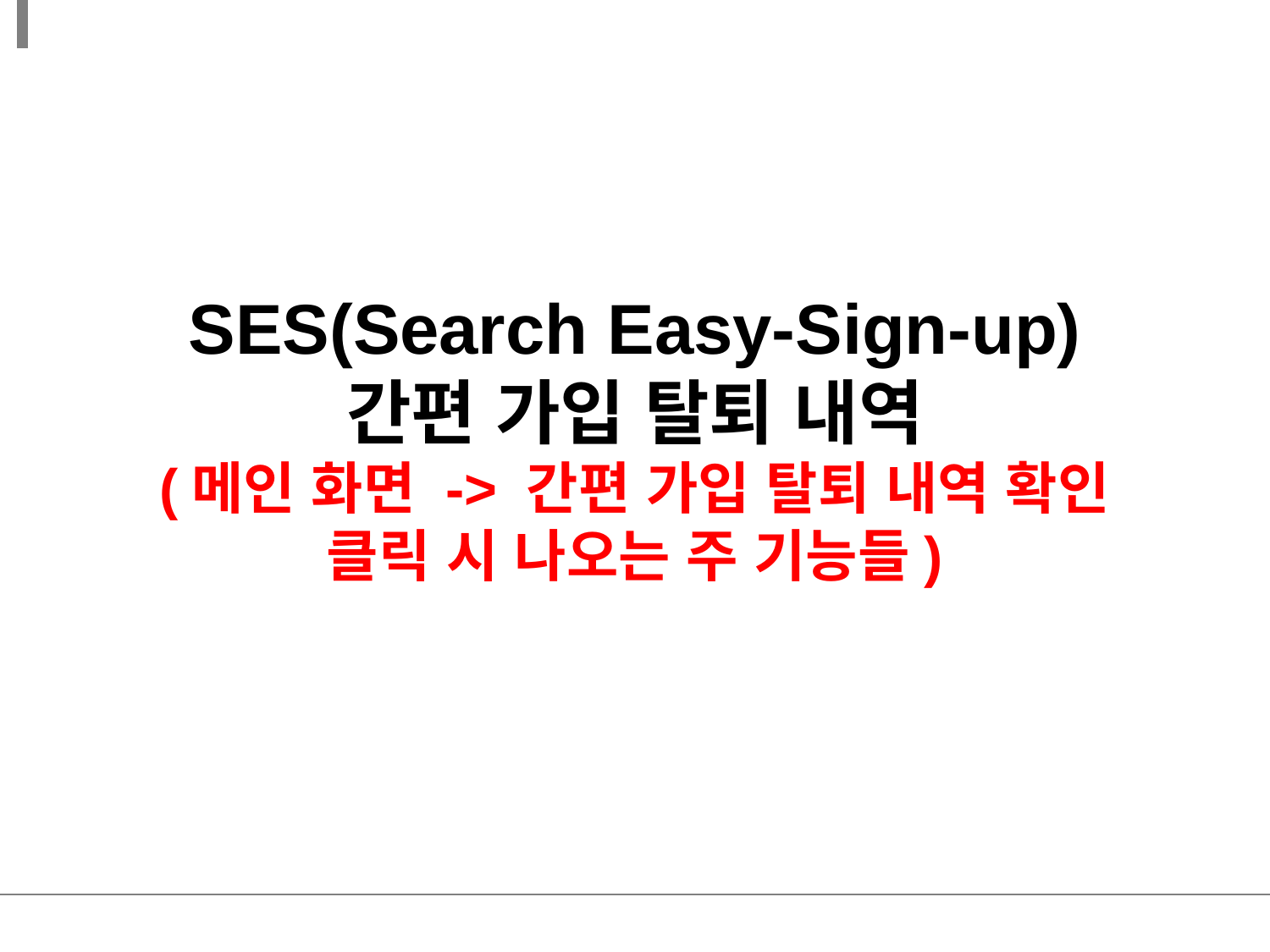

SES(Search Easy-Sign-up)
간편 가입 탈퇴 내역
(메인 화면 -> 간편 가입 탈퇴 내역 확인
클릭 시 나오는 주 기능들)